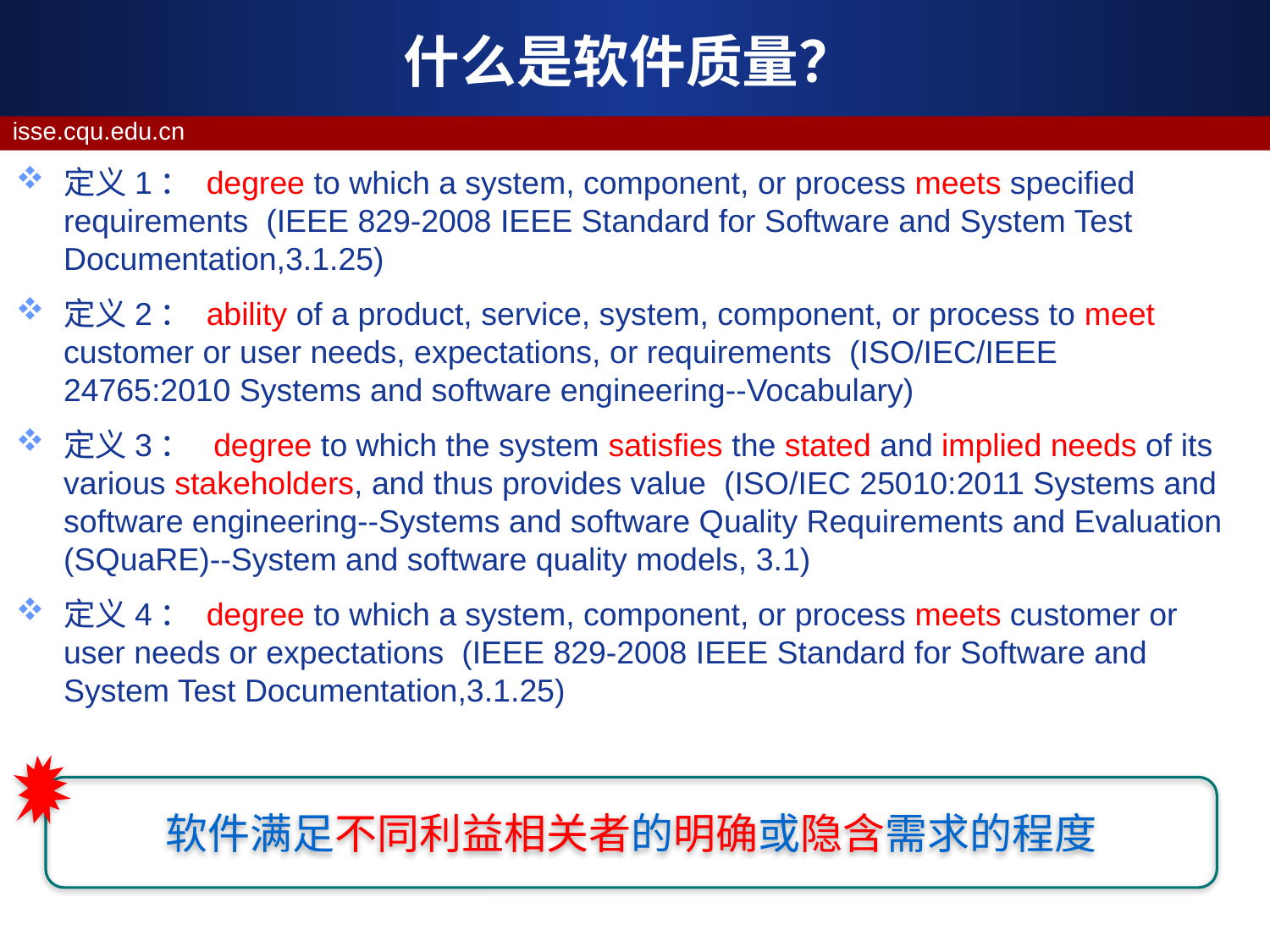

# 什么是软件质量？
定义1： degree to which a system, component, or process meets specified
requirements  (IEEE 829-2008 IEEE Standard for Software and System Test Documentation,3.1.25)
定义2： ability of a product, service, system, component, or process to meet
customer or user needs, expectations, or requirements  (ISO/IEC/IEEE 24765:2010 Systems and software engineering--Vocabulary)
定义3：  degree to which the system satisfies the stated and implied needs of its
various stakeholders, and thus provides value  (ISO/IEC 25010:2011 Systems and software engineering--Systems and software Quality Requirements and Evaluation (SQuaRE)--System and software quality models, 3.1)
定义4： degree to which a system, component, or process meets customer or user needs or expectations  (IEEE 829-2008 IEEE Standard for Software and System Test Documentation,3.1.25)

软件满足不同利益相关者的明确或隐含需求的程度